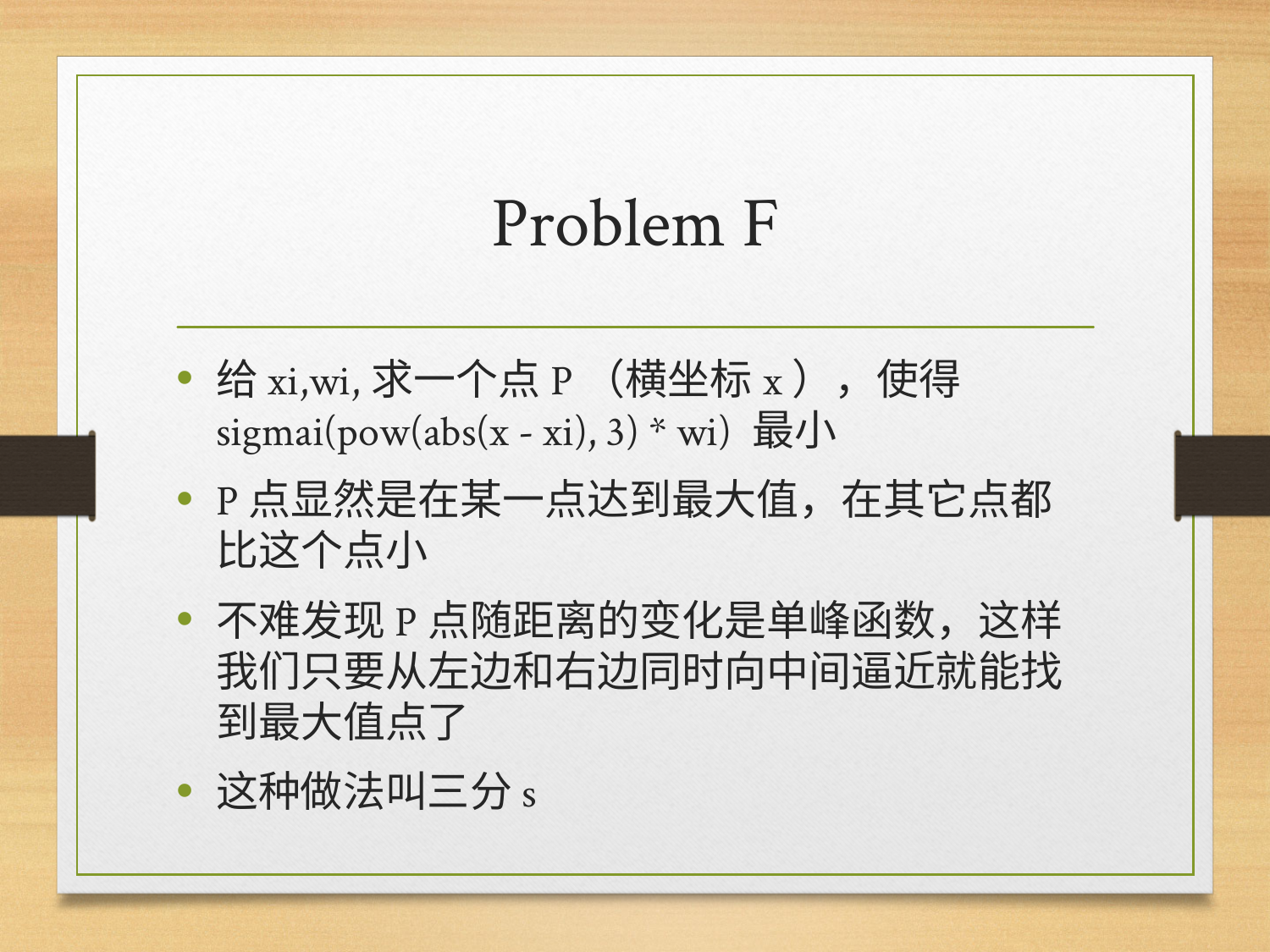

# Problem F
给xi,wi,求一个点P（横坐标x），使得sigmai(pow(abs(x - xi), 3) * wi) 最小
P点显然是在某一点达到最大值，在其它点都比这个点小
不难发现P点随距离的变化是单峰函数，这样我们只要从左边和右边同时向中间逼近就能找到最大值点了
这种做法叫三分s